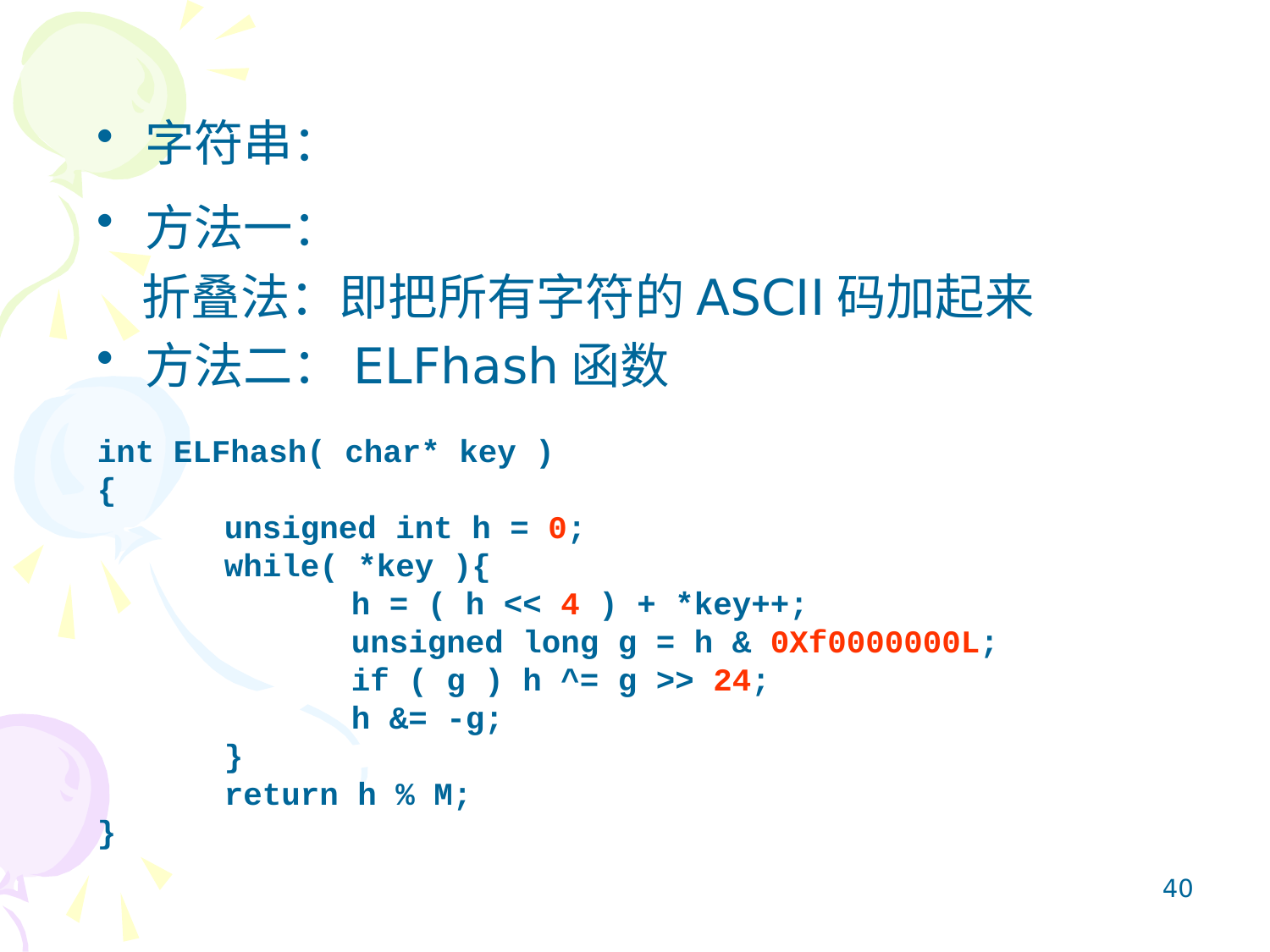

字符串：
方法一：
   折叠法：即把所有字符的ASCII码加起来
方法二：ELFhash函数
int ELFhash( char* key )
{
	unsigned int h = 0;
	while( *key ){
		h = ( h << 4 ) + *key++;
		unsigned long g = h & 0Xf0000000L;
		if ( g ) h ^= g >> 24;
		h &= -g;
	}
	return h % M;
}
40